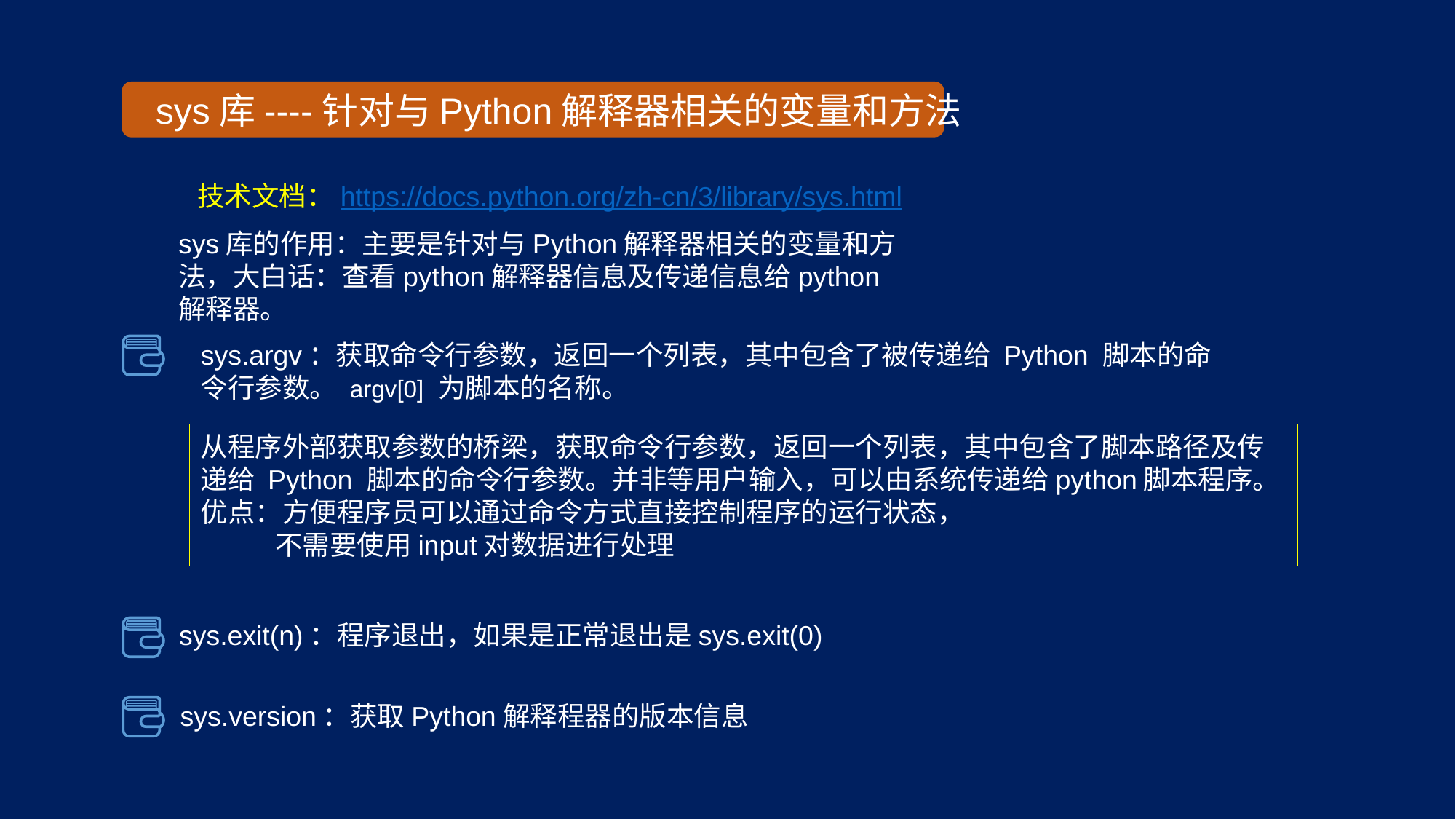

sys库----针对与Python解释器相关的变量和方法
技术文档：https://docs.python.org/zh-cn/3/library/sys.html
sys库的作用：主要是针对与Python解释器相关的变量和方法，大白话：查看python解释器信息及传递信息给python解释器。
sys.argv：获取命令行参数，返回一个列表，其中包含了被传递给 Python 脚本的命令行参数。 argv[0] 为脚本的名称。

从程序外部获取参数的桥梁，获取命令行参数，返回一个列表，其中包含了脚本路径及传递给 Python 脚本的命令行参数。并非等用户输入，可以由系统传递给python脚本程序。
优点：方便程序员可以通过命令方式直接控制程序的运行状态，
           不需要使用input对数据进行处理
sys.exit(n)：程序退出，如果是正常退出是sys.exit(0)

sys.version：获取Python解释程器的版本信息